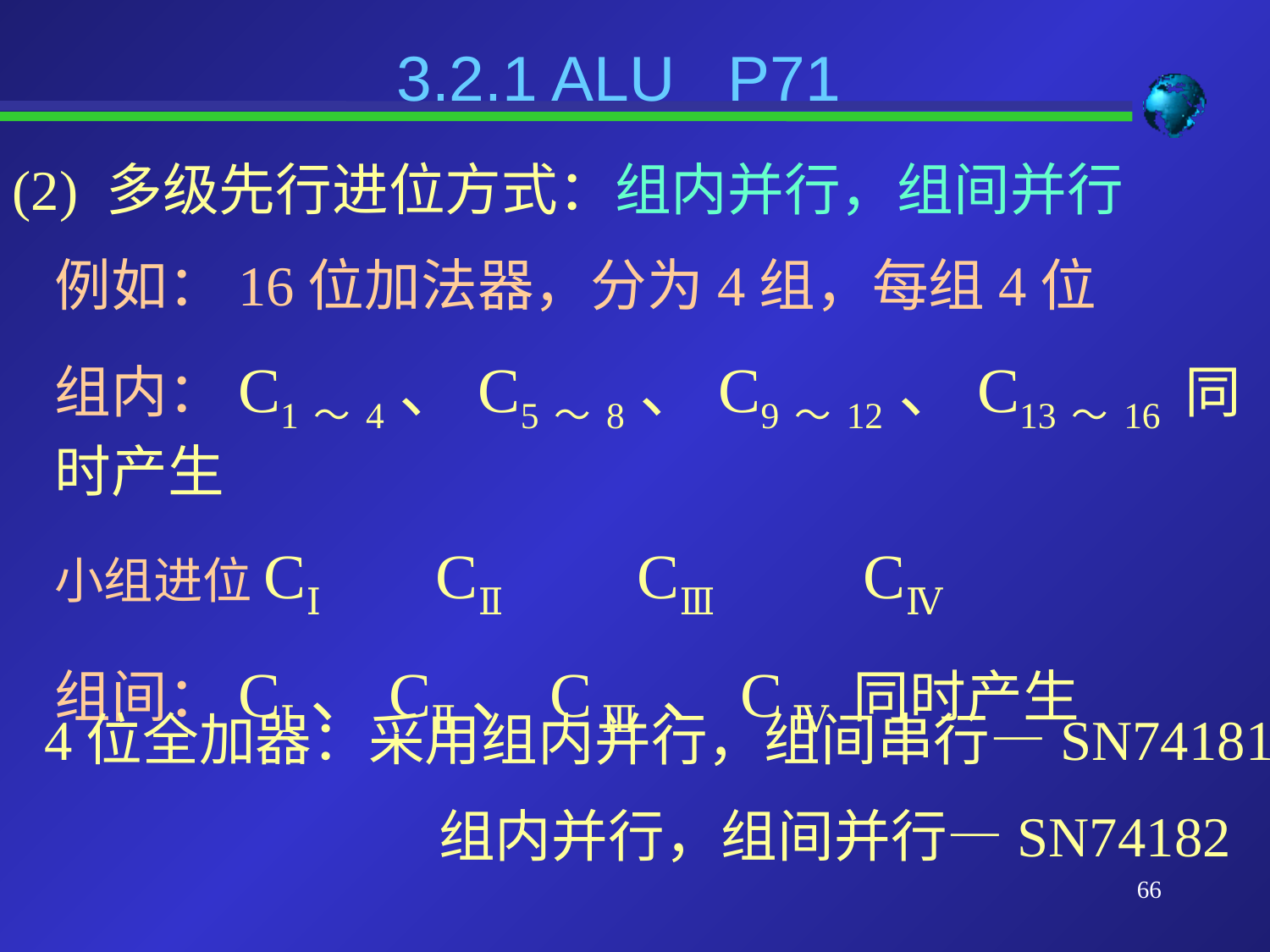

3.2.1 ALU   P71
(2) 多级先行进位方式：组内并行，组间并行
例如：16位加法器，分为4组，每组4位
组内：C1～4、C5～8、C9～12、C13～16 同时产生
小组进位CⅠ	CⅡ	        CⅢ	     CⅣ
组间：CⅠ、CⅡ、C Ⅲ 、C Ⅳ 同时产生

4位全加器：采用组内并行，组间串行—SN74181
                              组内并行，组间并行—SN74182
66